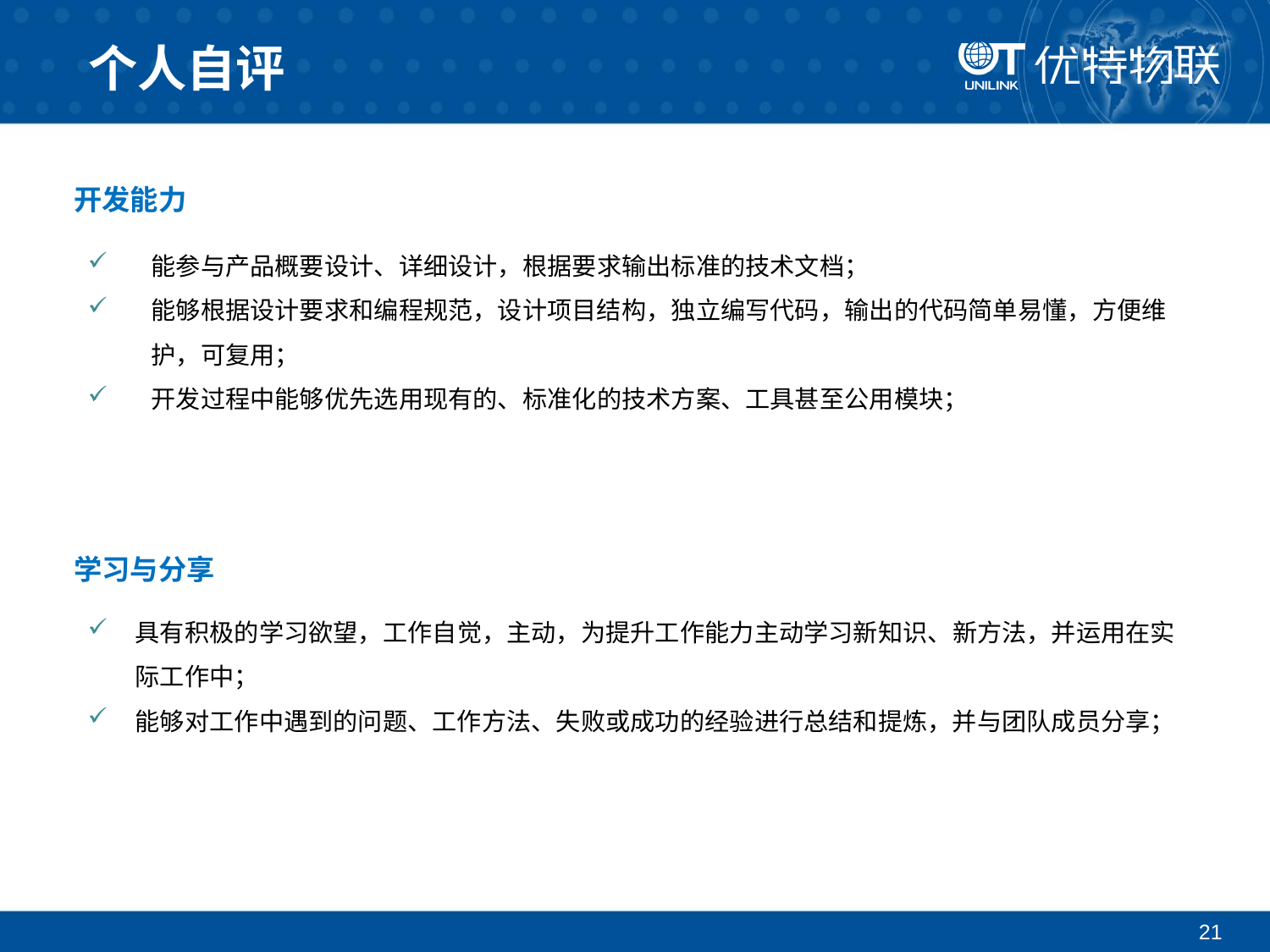

# 个人自评
开发能力
能参与产品概要设计、详细设计，根据要求输出标准的技术文档；
能够根据设计要求和编程规范，设计项目结构，独立编写代码，输出的代码简单易懂，方便维护，可复用；
开发过程中能够优先选用现有的、标准化的技术方案、工具甚至公用模块；

学习与分享
具有积极的学习欲望，工作自觉，主动，为提升工作能力主动学习新知识、新方法，并运用在实际工作中；
能够对工作中遇到的问题、工作方法、失败或成功的经验进行总结和提炼，并与团队成员分享；

21